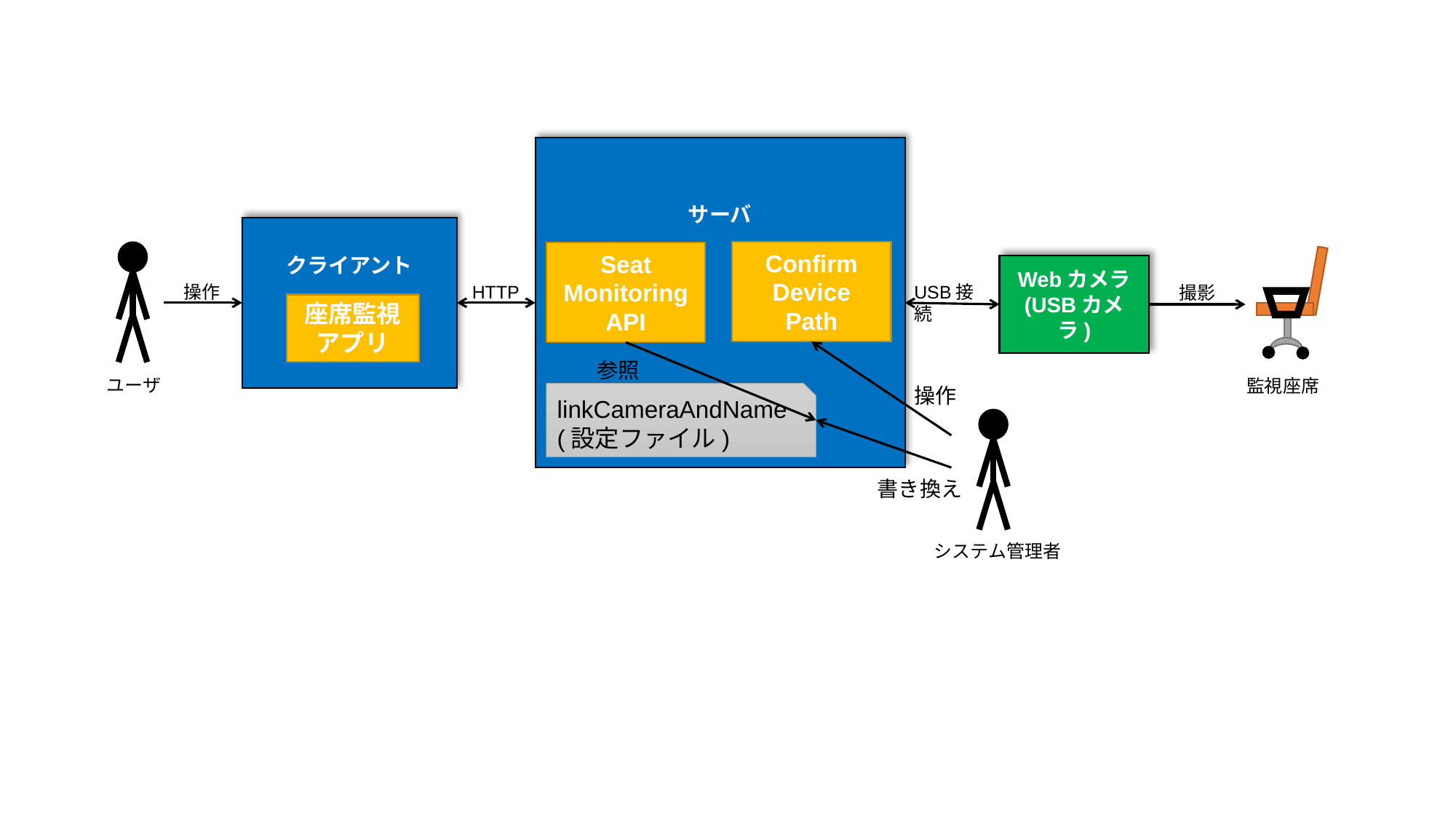

サーバ

クライアント

Confirm
Device
Path

Seat Monitoring API

Webカメラ
(USBカメラ)
操作
HTTP
USB接続
撮影
座席監視アプリ
参照
ユーザ
監視座席
操作
linkCameraAndName
(設定ファイル)

書き換え
システム管理者